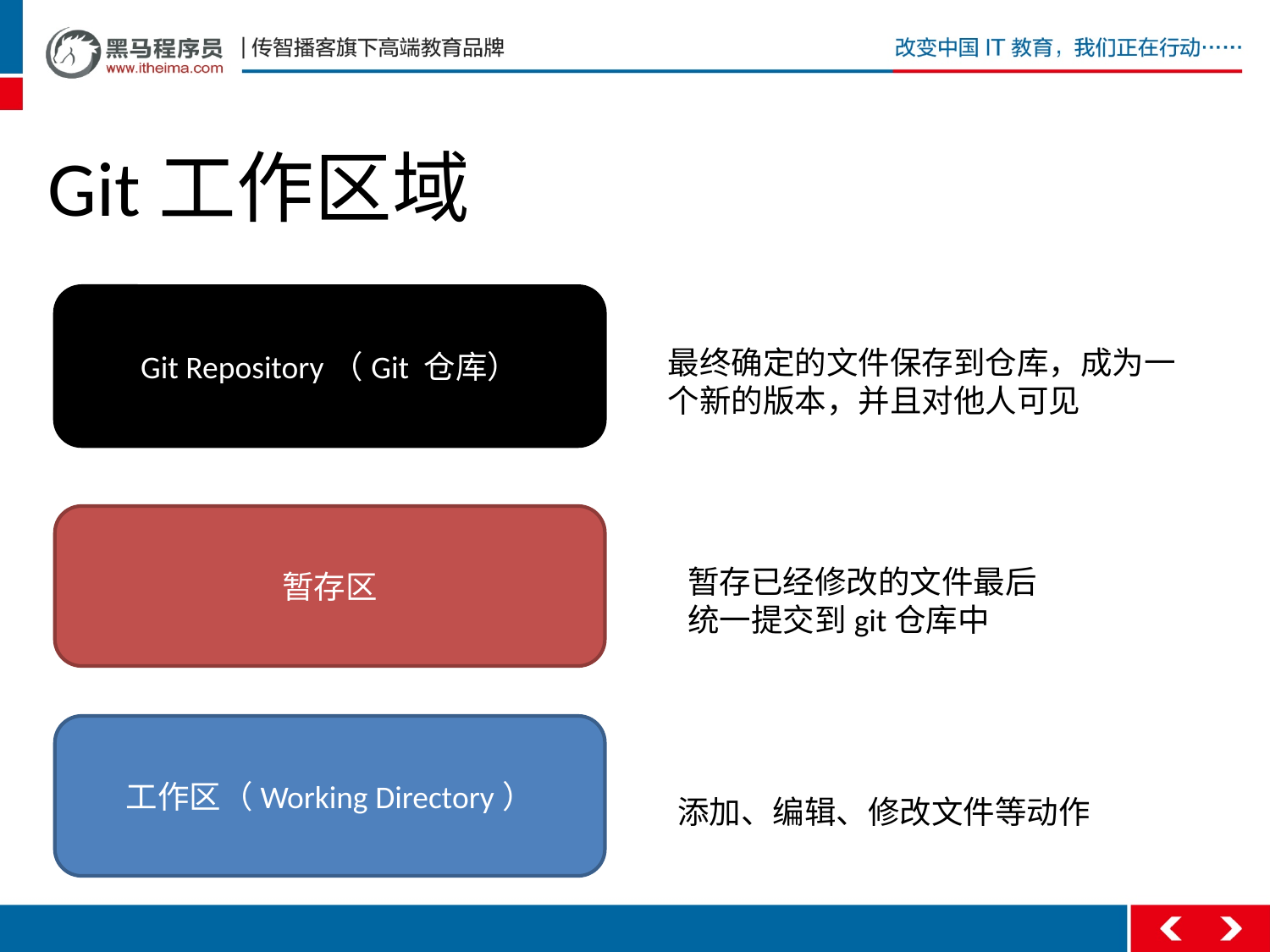

# Git工作区域

Git Repository（Git 仓库）
最终确定的文件保存到仓库，成为一
个新的版本，并且对他人可见
暂存区
暂存已经修改的文件最后
统一提交到git仓库中
工作区（Working Directory）
添加、编辑、修改文件等动作